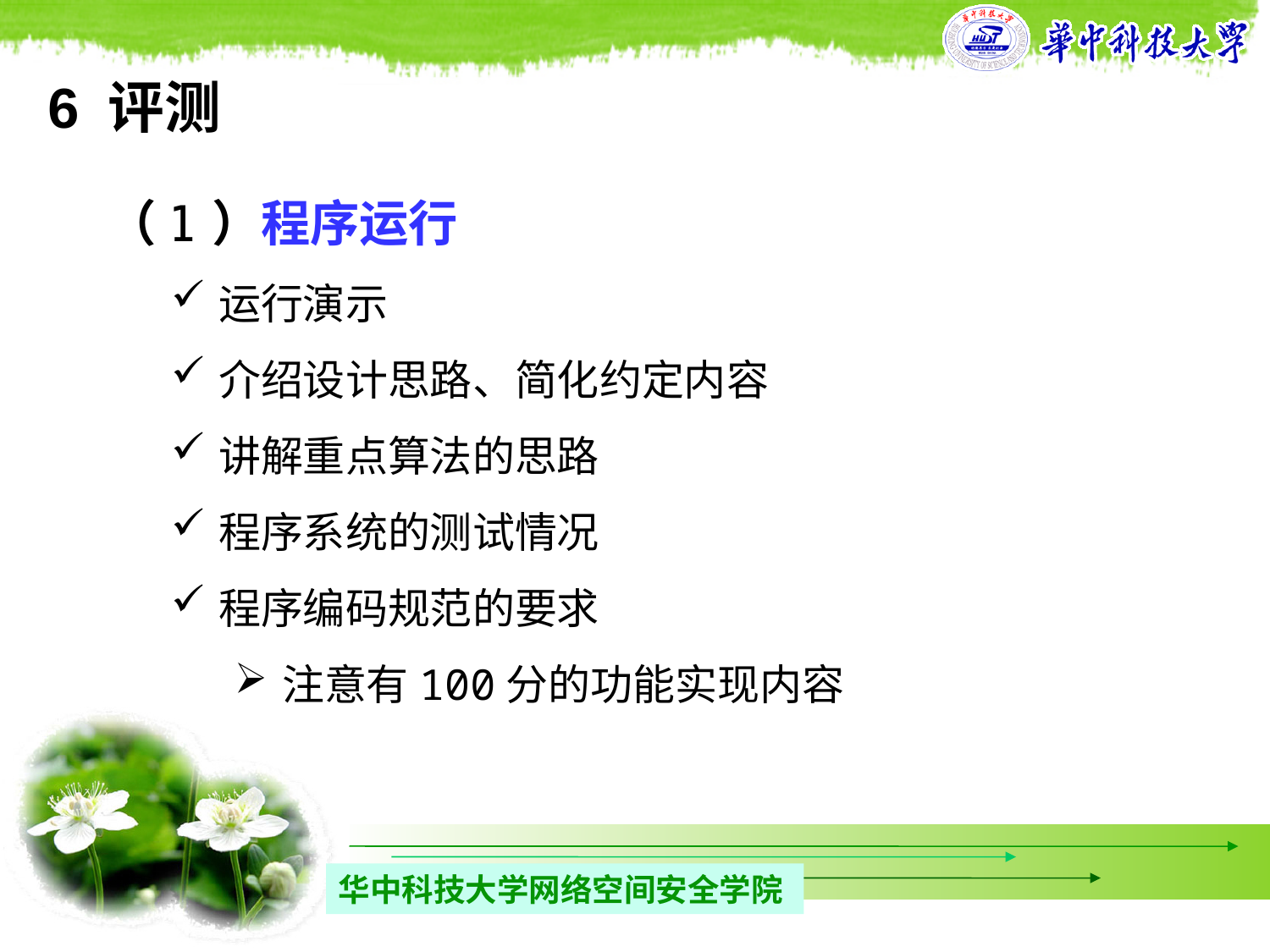

6 评测
（1）程序运行
运行演示
介绍设计思路、简化约定内容
讲解重点算法的思路
程序系统的测试情况
程序编码规范的要求
注意有100分的功能实现内容

23